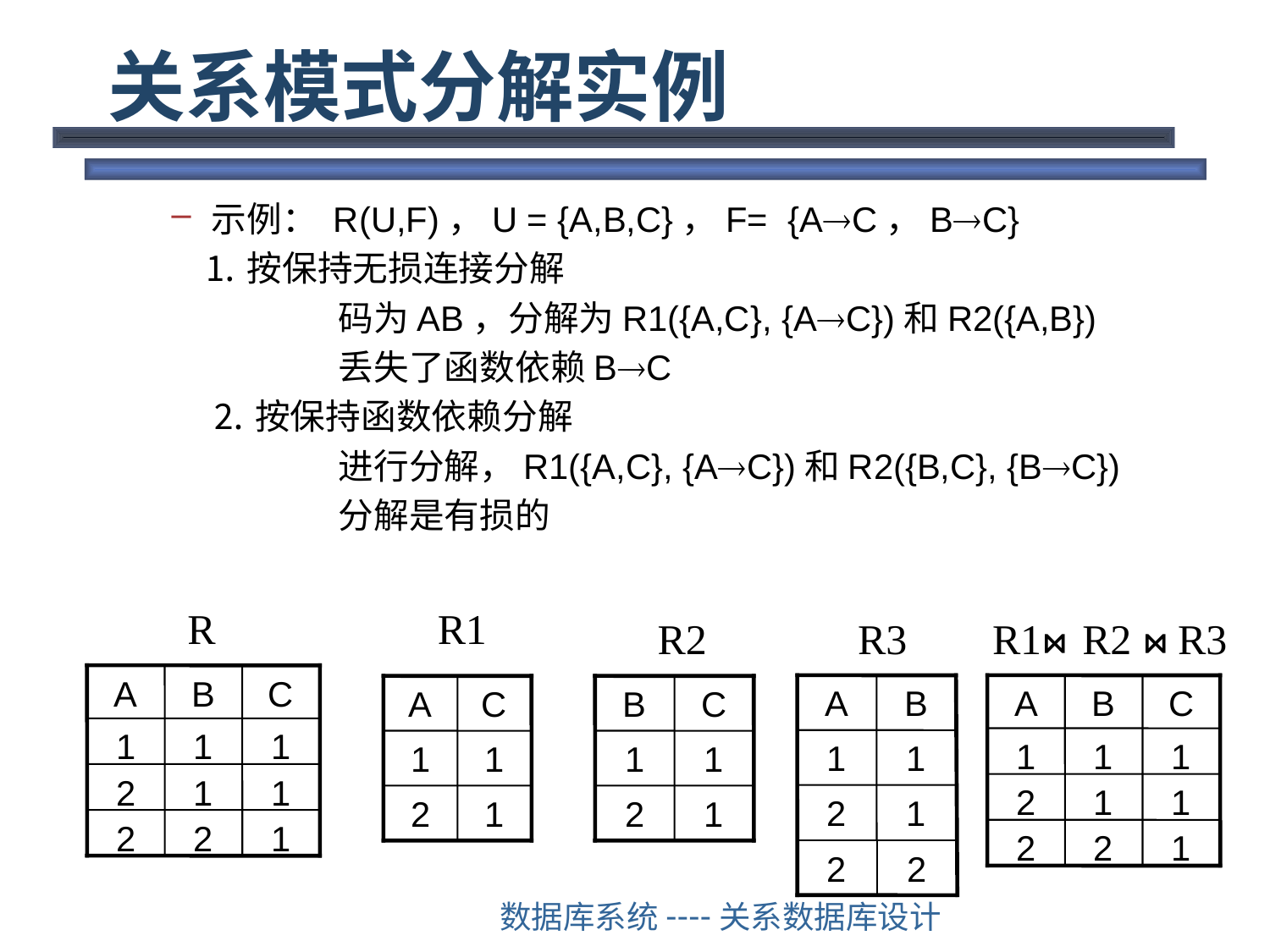

# 关系模式分解实例
示例： R(U,F)，U = {A,B,C}，F=  {A→C，B→C}
    ⒈按保持无损连接分解
		码为AB，分解为R1({A,C}, {A→C})和R2({A,B})
		丢失了函数依赖B→C
	⒉按保持函数依赖分解
		进行分解，R1({A,C}, {A→C})和R2({B,C}, {B→C})
		分解是有损的
R
R1
R2
R3
R1⋈
R2 ⋈
R3
A

B

C

1

1
1
2

1
1
2

2
1

A

B

A

B

C

1

1
1
2

1
1
2

2
1

A

C

1

1
2

1

B

C

1

1
2

1

1

1
2

1

2
2

数据库系统----关系数据库设计